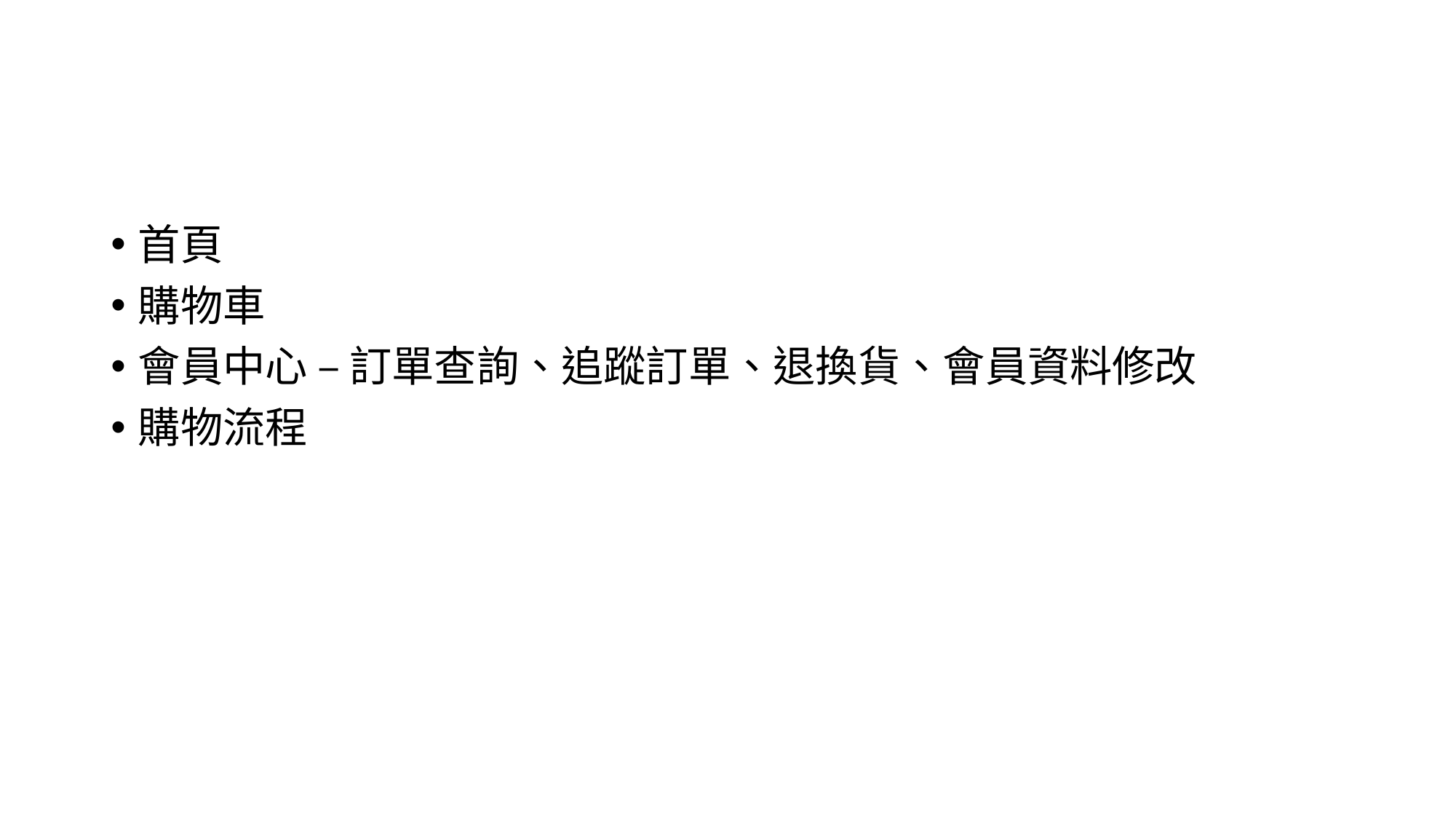

#
首頁
購物車
會員中心 – 訂單查詢、追蹤訂單、退換貨、會員資料修改
購物流程